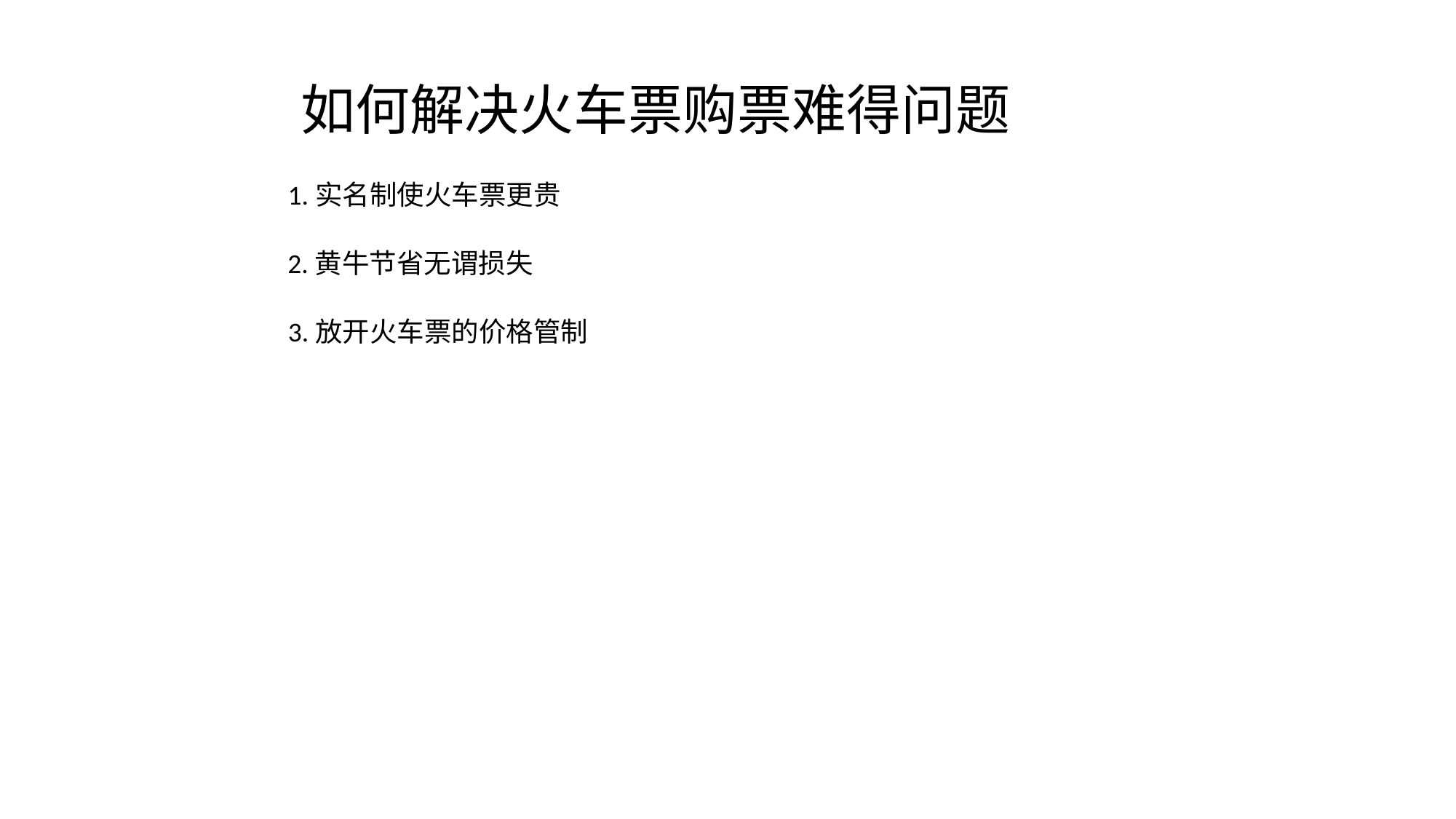

如何解决火车票购票难得问题
1.实名制使火车票更贵
2.黄牛节省无谓损失
3.放开火车票的价格管制